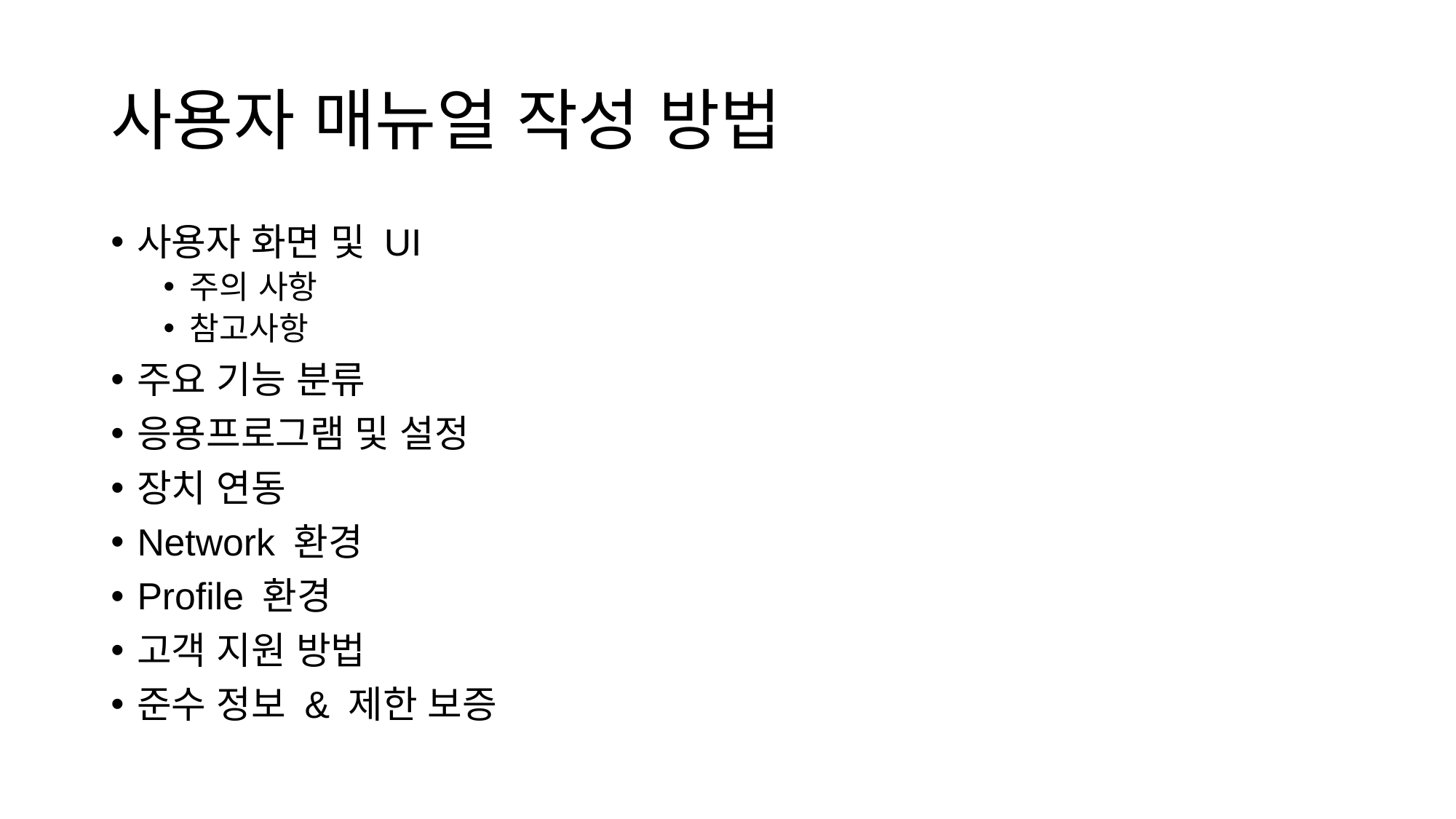

# 사용자 매뉴얼 작성 방법
사용자 화면 및 UI
주의 사항
참고사항
주요 기능 분류
응용프로그램 및 설정
장치 연동
Network 환경
Profile 환경
고객 지원 방법
준수 정보 & 제한 보증